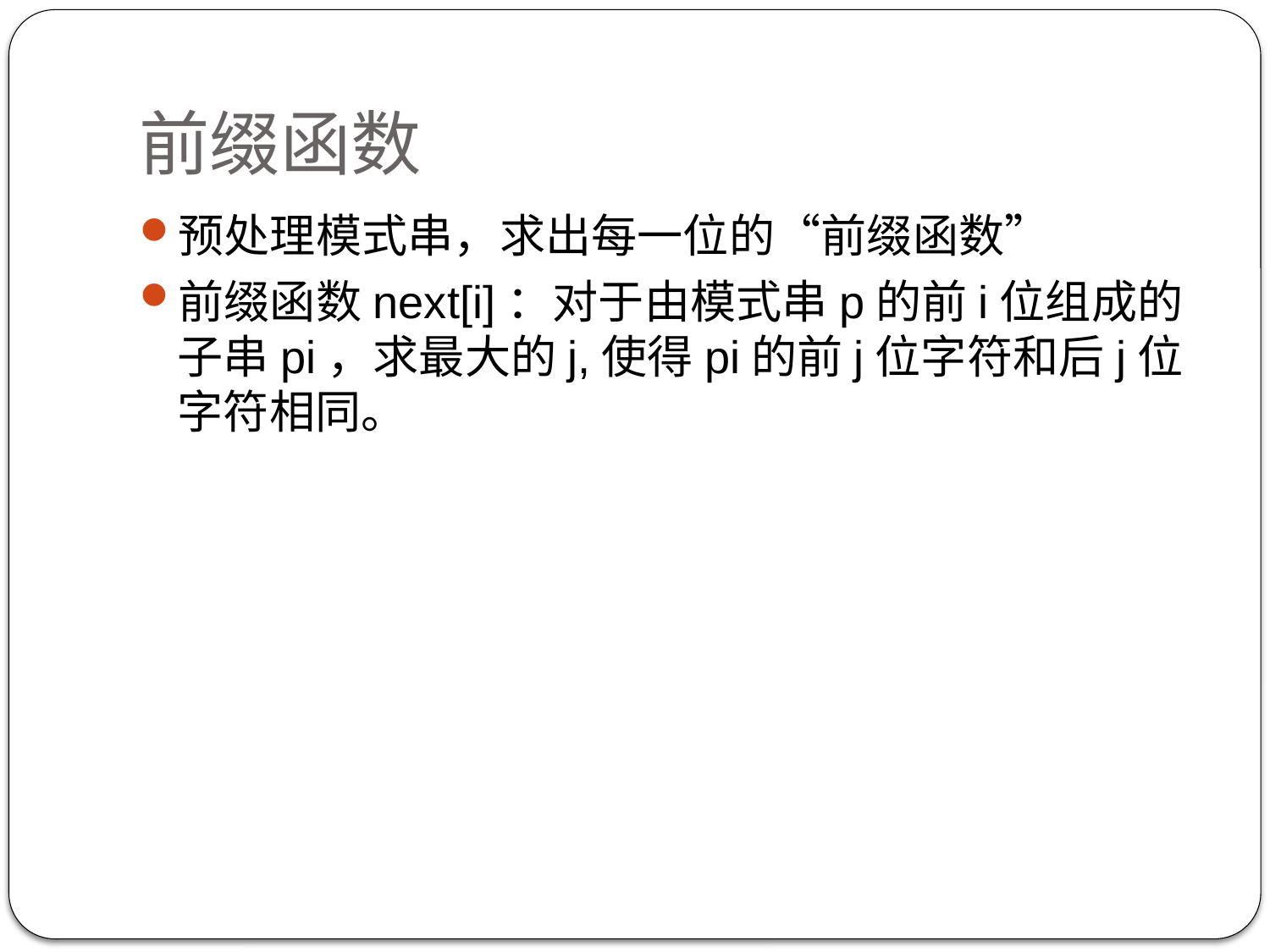

# 前缀函数
预处理模式串，求出每一位的“前缀函数”
前缀函数next[i]：对于由模式串p的前i位组成的子串pi，求最大的j,使得pi的前j位字符和后j位字符相同。